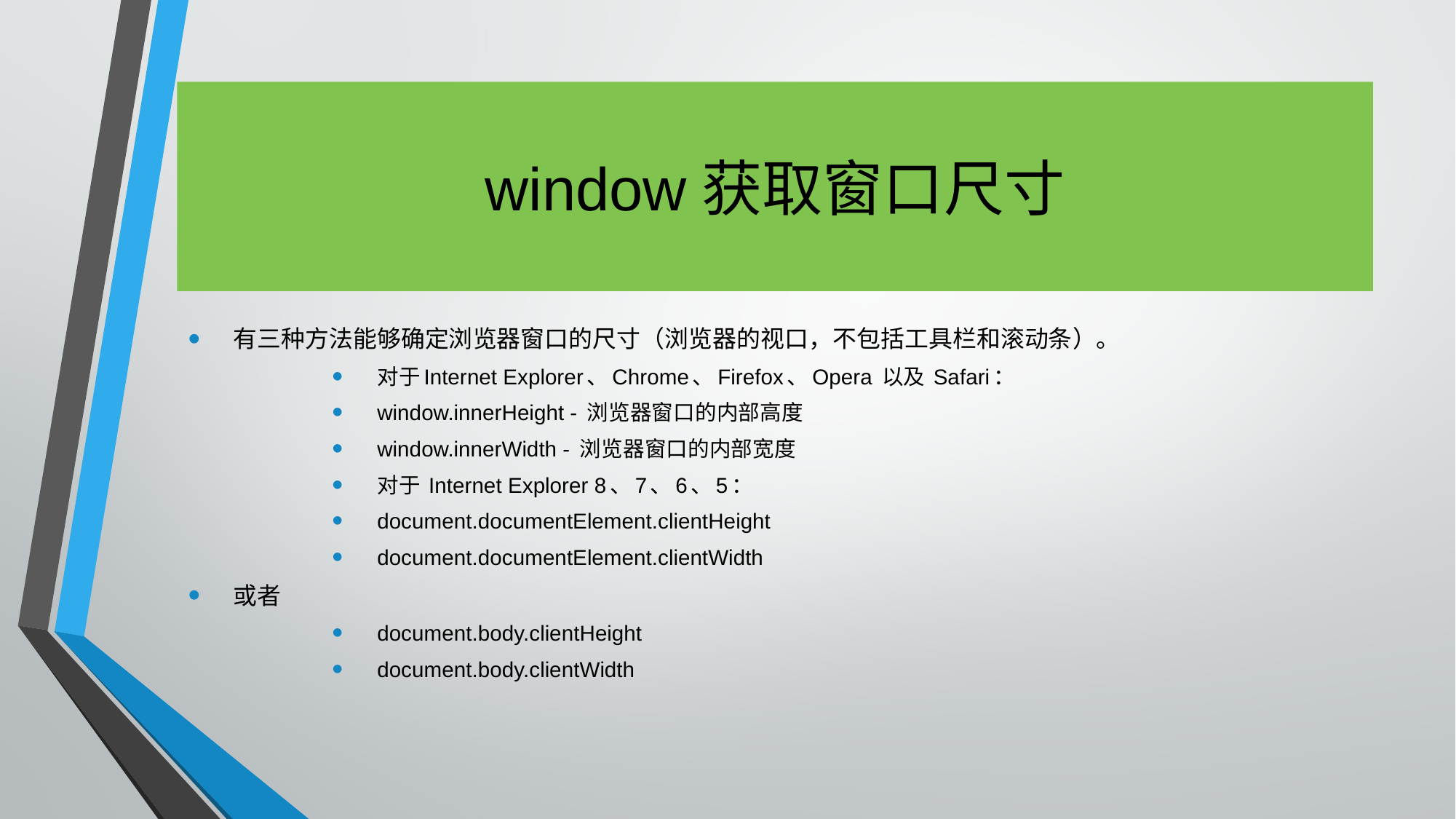

# window获取窗口尺寸
有三种方法能够确定浏览器窗口的尺寸（浏览器的视口，不包括工具栏和滚动条）。
对于Internet Explorer、Chrome、Firefox、Opera 以及 Safari：
window.innerHeight - 浏览器窗口的内部高度
window.innerWidth - 浏览器窗口的内部宽度
对于 Internet Explorer 8、7、6、5：
document.documentElement.clientHeight
document.documentElement.clientWidth
或者
document.body.clientHeight
document.body.clientWidth